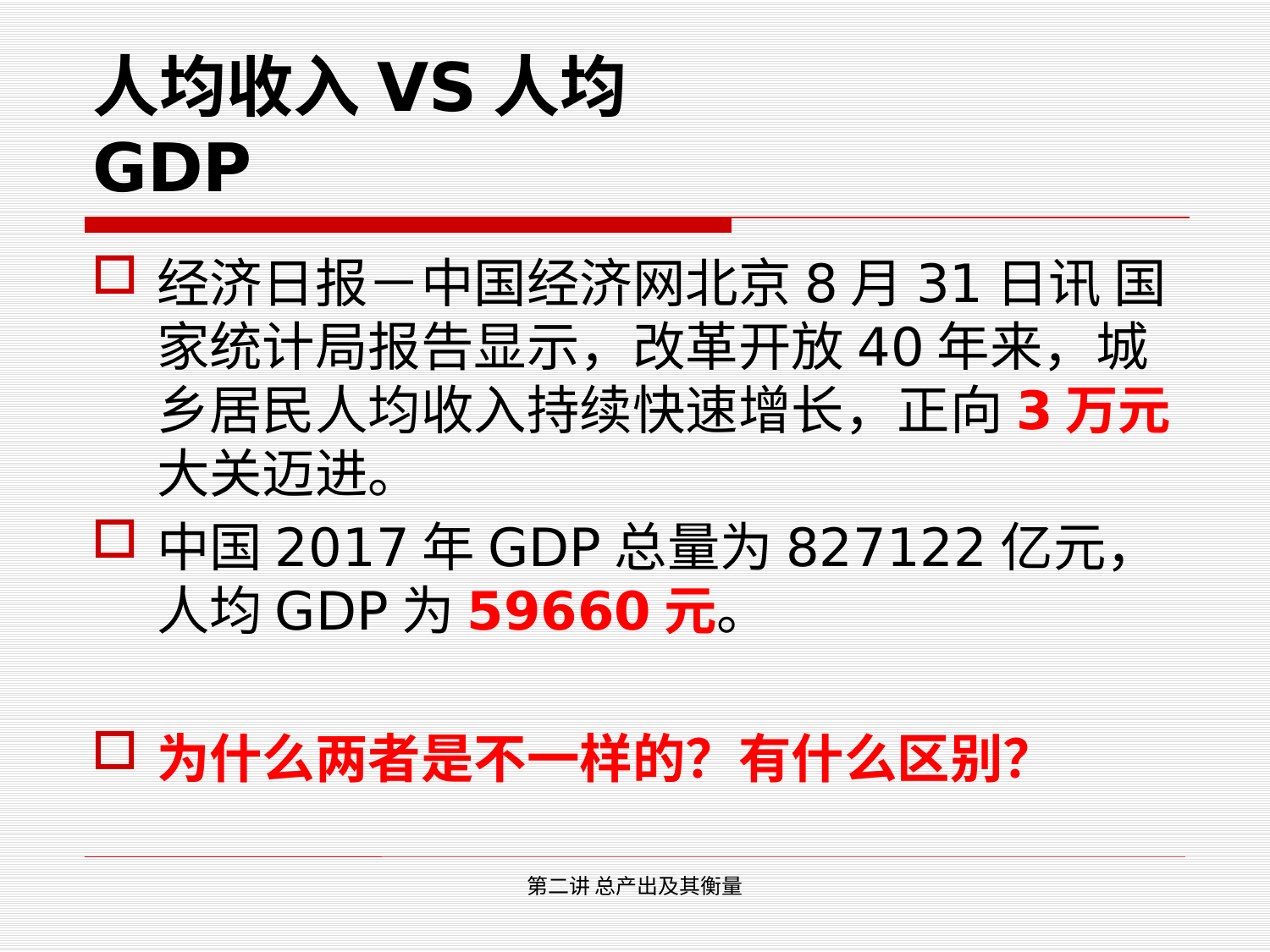

# 人均收入VS人均GDP
经济日报－中国经济网北京8月31日讯 国家统计局报告显示，改革开放40年来，城乡居民人均收入持续快速增长，正向3万元大关迈进。
中国2017年GDP总量为827122亿元，人均GDP为59660元。

为什么两者是不一样的？有什么区别？
第二讲 总产出及其衡量